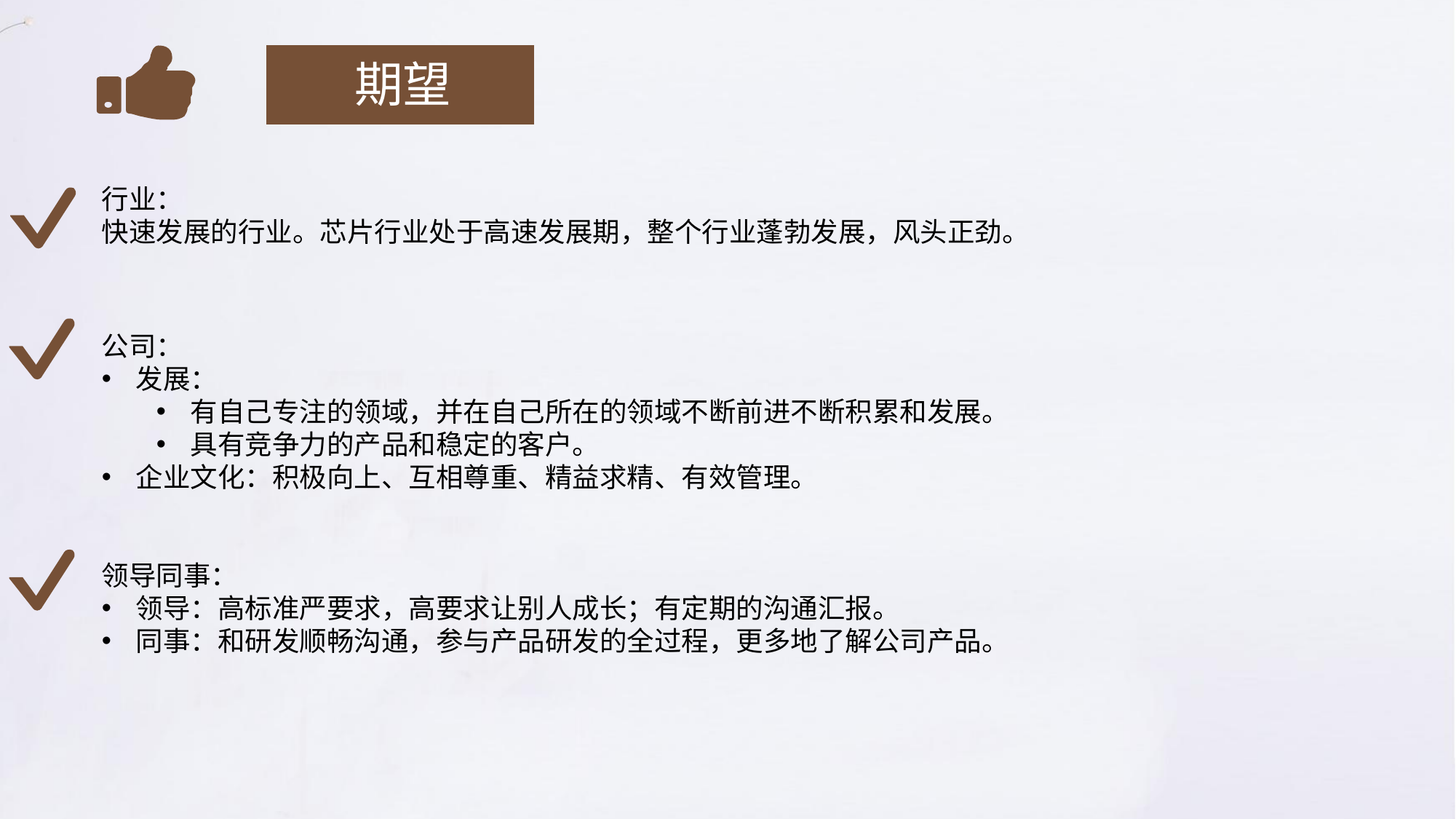

行业：
快速发展的行业。芯片行业处于高速发展期，整个行业蓬勃发展，风头正劲。

公司：
发展：
有自己专注的领域，并在自己所在的领域不断前进不断积累和发展。
具有竞争力的产品和稳定的客户。
企业文化：积极向上、互相尊重、精益求精、有效管理。

领导同事：
领导：高标准严要求，高要求让别人成长；有定期的沟通汇报。
同事：和研发顺畅沟通，参与产品研发的全过程，更多地了解公司产品。

期望